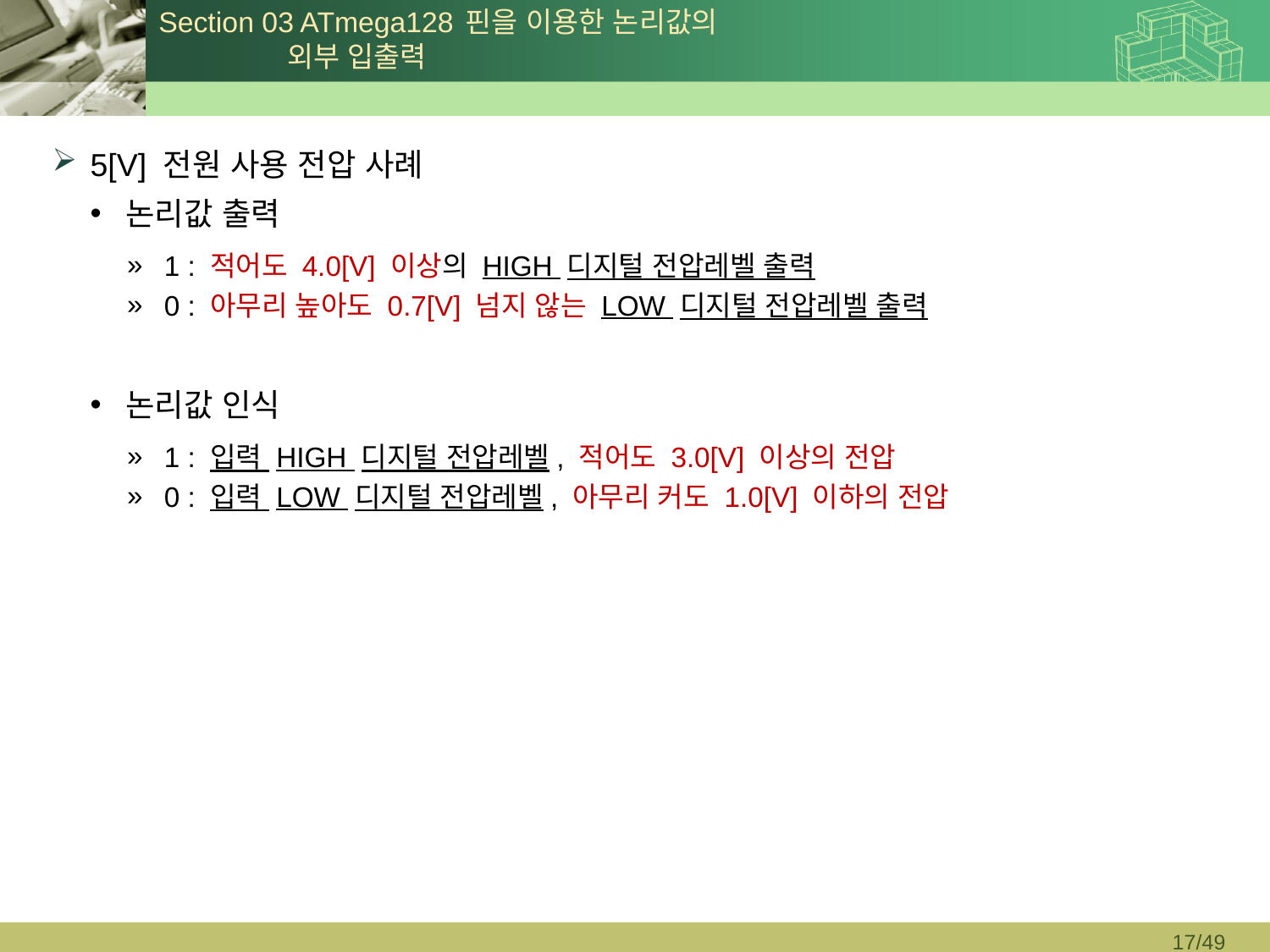

# Section 03 ATmega128 핀을 이용한 논리값의 외부 입출력
5[V] 전원 사용 전압 사례
논리값 출력
1 : 적어도 4.0[V] 이상의 HIGH 디지털 전압레벨 출력
0 : 아무리 높아도 0.7[V] 넘지 않는 LOW 디지털 전압레벨 출력

논리값 인식
1 : 입력 HIGH 디지털 전압레벨, 적어도 3.0[V] 이상의 전압
0 : 입력 LOW 디지털 전압레벨, 아무리 커도 1.0[V] 이하의 전압